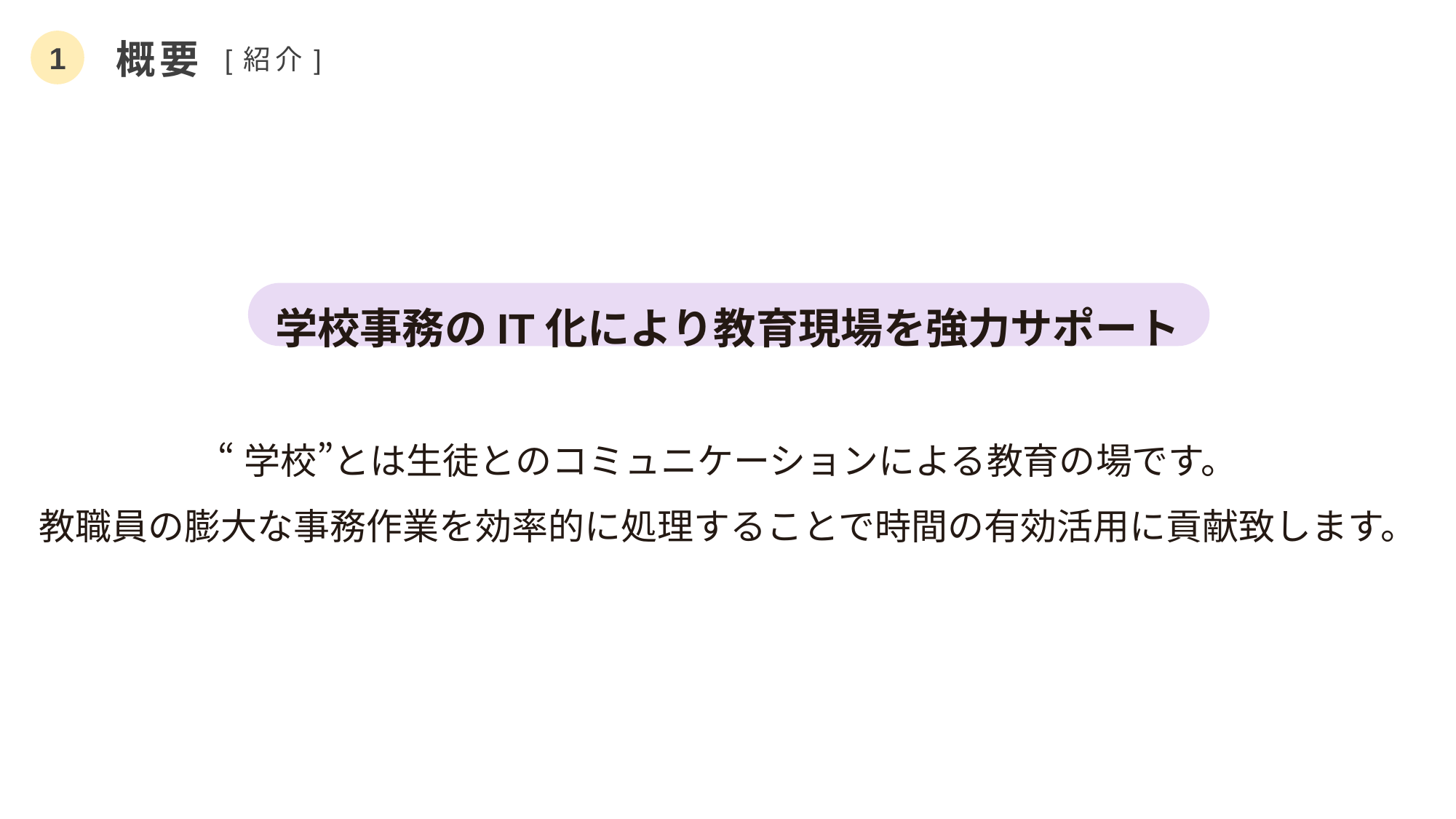

概要
1
[紹介]
学校事務のIT化により教育現場を強力サポート

“学校”とは生徒とのコミュニケーションによる教育の場です。
教職員の膨大な事務作業を効率的に処理することで時間の有効活用に貢献致します。